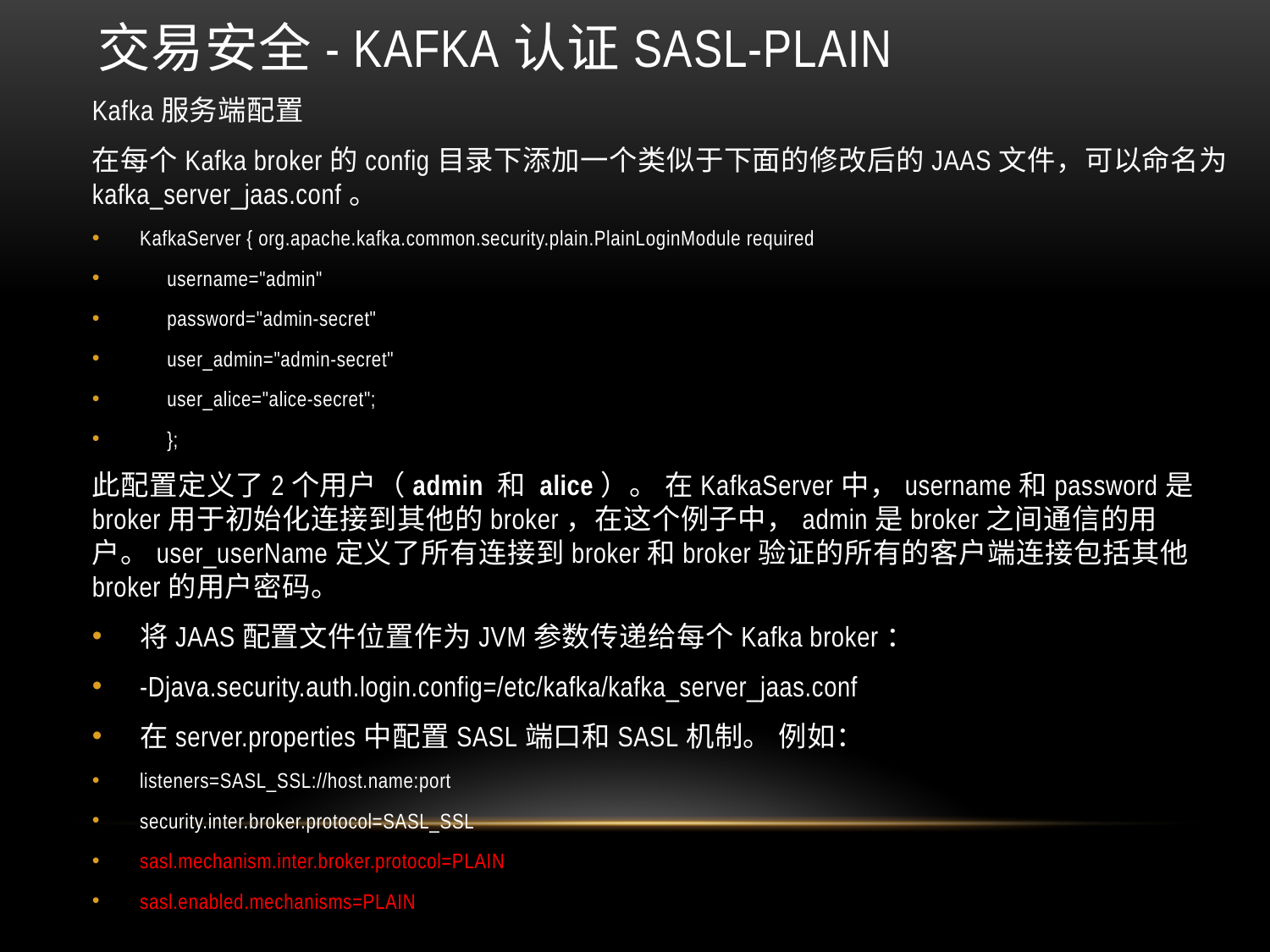

# 交易安全- kafka认证SASL-PLAIN
Kafka服务端配置
在每个Kafka broker的config目录下添加一个类似于下面的修改后的JAAS文件，可以命名为kafka_server_jaas.conf。
KafkaServer { org.apache.kafka.common.security.plain.PlainLoginModule required
     username="admin"
     password="admin-secret"
     user_admin="admin-secret"
     user_alice="alice-secret";
     };
此配置定义了2个用户（admin 和 alice）。 在KafkaServer中，username和password是broker用于初始化连接到其他的broker，在这个例子中，admin是broker之间通信的用户。user_userName定义了所有连接到broker和broker验证的所有的客户端连接包括其他broker的用户密码。
将JAAS配置文件位置作为JVM参数传递给每个Kafka broker：
-Djava.security.auth.login.config=/etc/kafka/kafka_server_jaas.conf
在server.properties中配置SASL端口和SASL机制。 例如：
listeners=SASL_SSL://host.name:port
security.inter.broker.protocol=SASL_SSL
sasl.mechanism.inter.broker.protocol=PLAIN
sasl.enabled.mechanisms=PLAIN